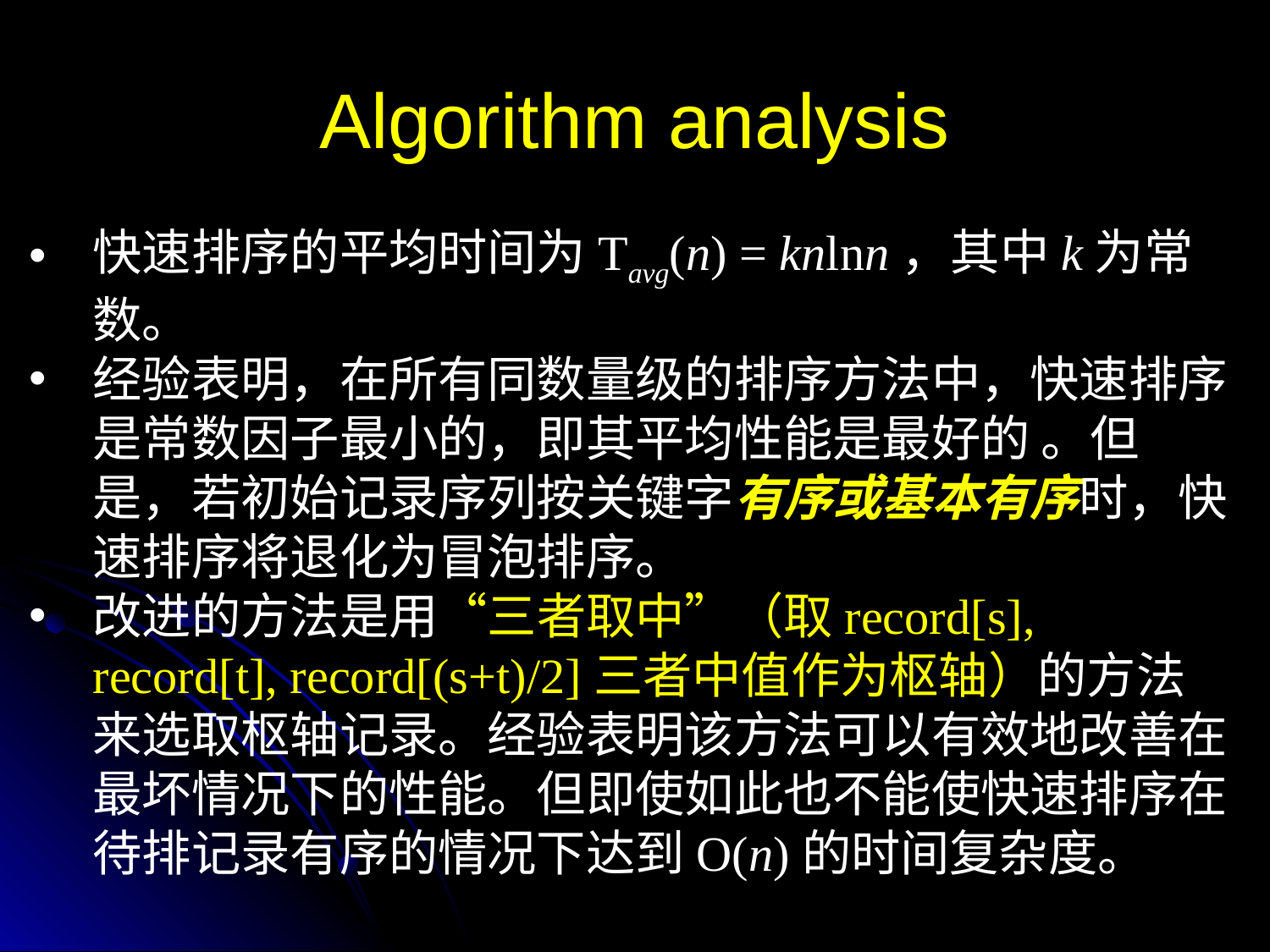

# Algorithm analysis
快速排序的平均时间为Tavg(n) = knlnn，其中k为常数。
经验表明，在所有同数量级的排序方法中，快速排序是常数因子最小的，即其平均性能是最好的 。但是，若初始记录序列按关键字有序或基本有序时，快速排序将退化为冒泡排序。
改进的方法是用“三者取中”（取record[s], record[t], record[(s+t)/2]三者中值作为枢轴）的方法来选取枢轴记录。经验表明该方法可以有效地改善在最坏情况下的性能。但即使如此也不能使快速排序在待排记录有序的情况下达到O(n)的时间复杂度。